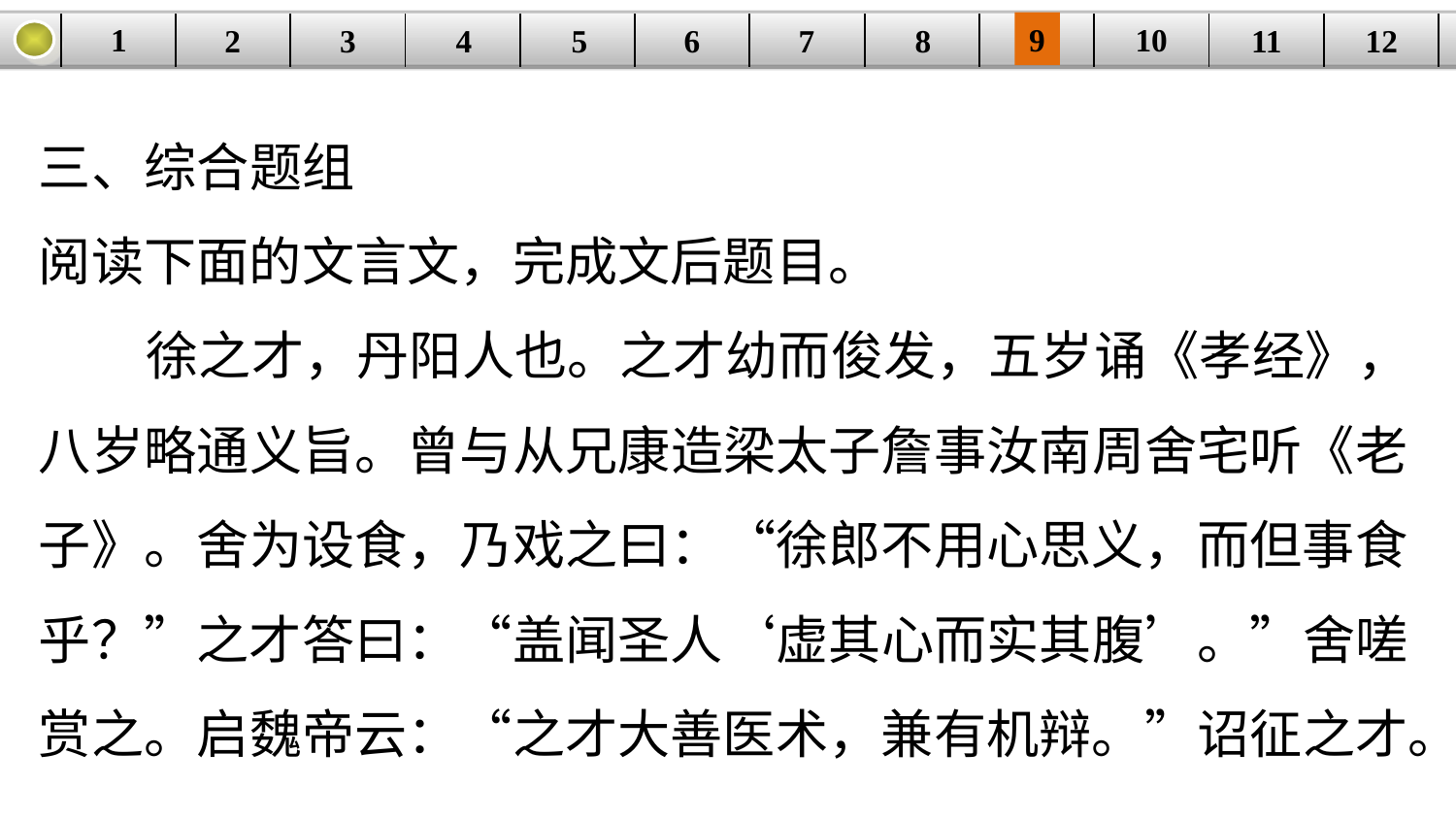

9
10
1
3
4
5
6
8
11
2
12
|  |  |  |  |  |  |  |  |  |  |  |  |
| --- | --- | --- | --- | --- | --- | --- | --- | --- | --- | --- | --- |
7

三、综合题组
阅读下面的文言文，完成文后题目。
        徐之才，丹阳人也。之才幼而俊发，五岁诵《孝经》，八岁略通义旨。曾与从兄康造梁太子詹事汝南周舍宅听《老子》。舍为设食，乃戏之曰：“徐郎不用心思义，而但事食乎？”之才答曰：“盖闻圣人‘虚其心而实其腹’。”舍嗟赏之。启魏帝云：“之才大善医术，兼有机辩。”诏征之才。